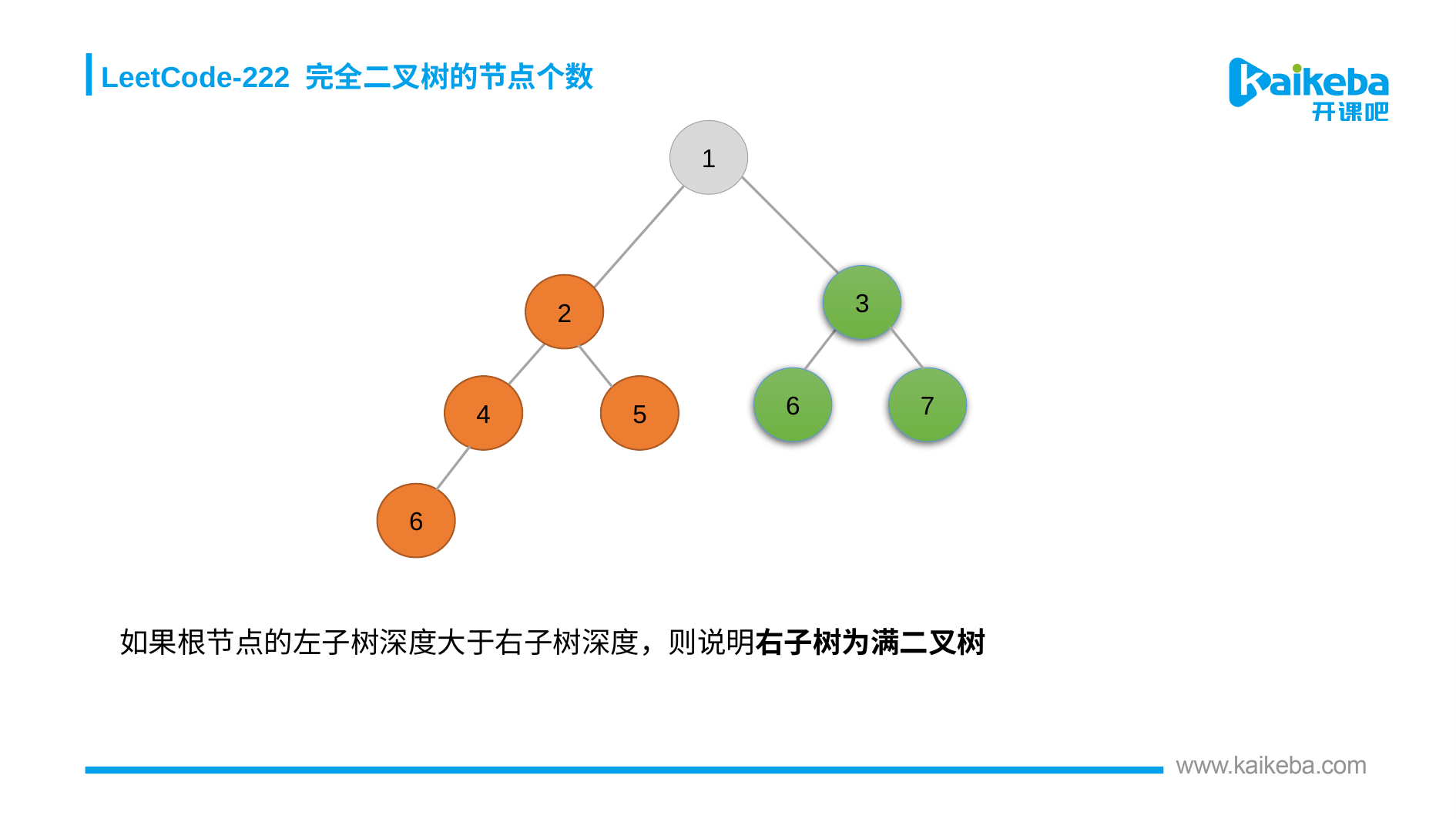

LeetCode-222 完全二叉树的节点个数

1

3

2

6

7

4

5

6
如果根节点的左子树深度大于右子树深度，则说明右子树为满二叉树